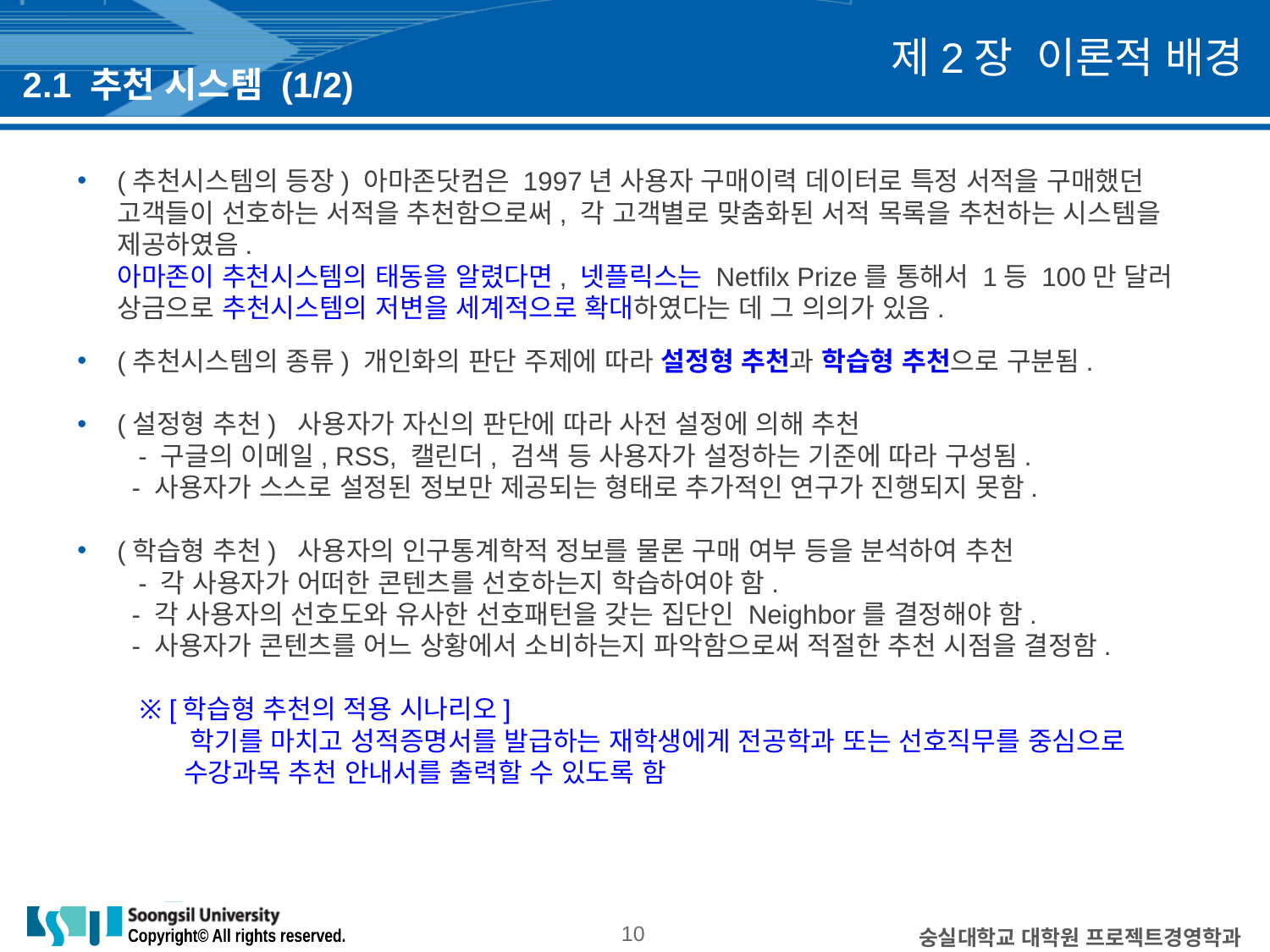

제2장  이론적 배경
2.1 추천 시스템 (1/2)
(추천시스템의 등장) 아마존닷컴은 1997년 사용자 구매이력 데이터로 특정 서적을 구매했던 고객들이 선호하는 서적을 추천함으로써, 각 고객별로 맞춤화된 서적 목록을 추천하는 시스템을 제공하였음.
아마존이 추천시스템의 태동을 알렸다면, 넷플릭스는 Netfilx Prize를 통해서 1등 100만 달러 상금으로 추천시스템의 저변을 세계적으로 확대하였다는 데 그 의의가 있음.

(추천시스템의 종류) 개인화의 판단 주제에 따라 설정형 추천과 학습형 추천으로 구분됨.

(설정형 추천)  사용자가 자신의 판단에 따라 사전 설정에 의해 추천
  - 구글의 이메일, RSS, 캘린더, 검색 등 사용자가 설정하는 기준에 따라 구성됨.
  - 사용자가 스스로 설정된 정보만 제공되는 형태로 추가적인 연구가 진행되지 못함.

(학습형 추천)  사용자의 인구통계학적 정보를 물론 구매 여부 등을 분석하여 추천
  - 각 사용자가 어떠한 콘텐츠를 선호하는지 학습하여야 함.
  - 각 사용자의 선호도와 유사한 선호패턴을 갖는 집단인 Neighbor를 결정해야 함.
  - 사용자가 콘텐츠를 어느 상황에서 소비하는지 파악함으로써 적절한 추천 시점을 결정함.
   ※ [학습형 추천의 적용 시나리오]
         학기를 마치고 성적증명서를 발급하는 재학생에게 전공학과 또는 선호직무를 중심으로
         수강과목 추천 안내서를 출력할 수 있도록 함